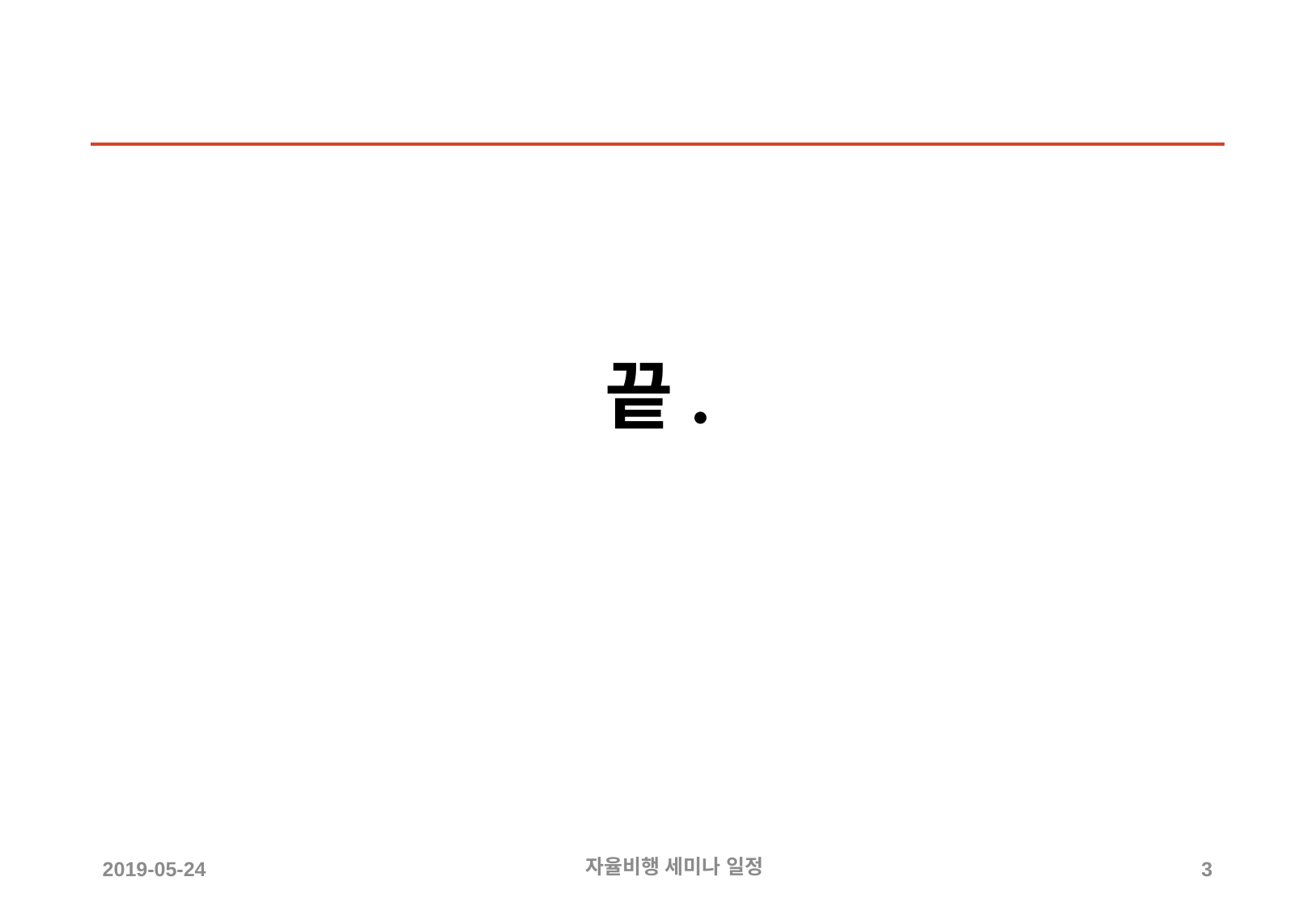

# 끝.
2019-05-24
자율비행 세미나 일정
3